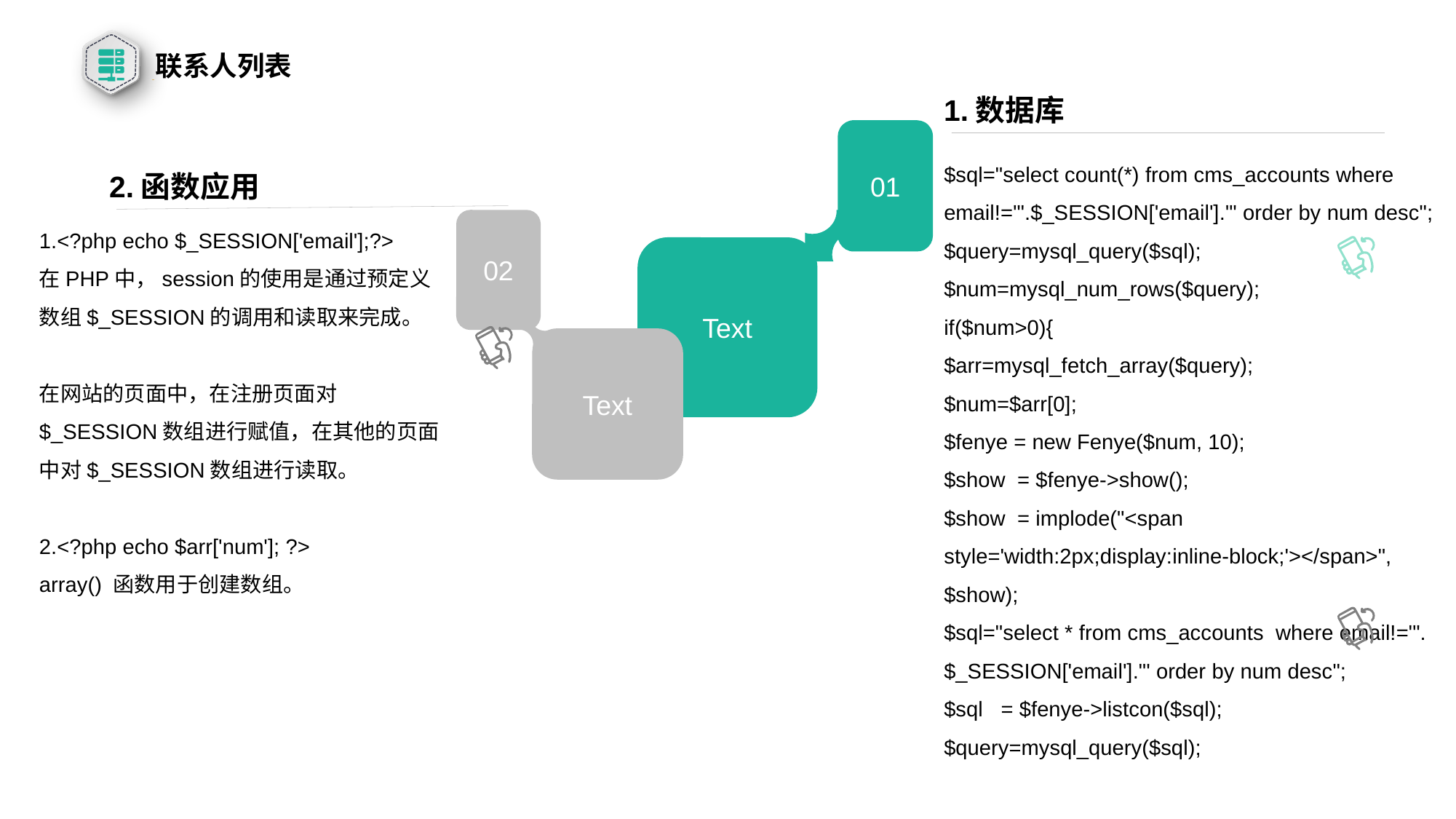

联系人列表
1.数据库
01
02

Text

Text
$sql="select count(*) from cms_accounts where email!='".$_SESSION['email']."' order by num desc";
$query=mysql_query($sql);
$num=mysql_num_rows($query);
if($num>0){
$arr=mysql_fetch_array($query);
$num=$arr[0];
$fenye = new Fenye($num, 10);
$show  = $fenye->show();
$show  = implode("<span style='width:2px;display:inline-block;'></span>", $show);
$sql="select * from cms_accounts  where email!='".$_SESSION['email']."' order by num desc";
$sql   = $fenye->listcon($sql);
$query=mysql_query($sql);
2.函数应用
1.<?php echo $_SESSION['email'];?>
在PHP中，session的使用是通过预定义数组$_SESSION的调用和读取来完成。

在网站的页面中，在注册页面对$_SESSION数组进行赋值，在其他的页面中对$_SESSION数组进行读取。

2.<?php echo $arr['num']; ?>
array() 函数用于创建数组。